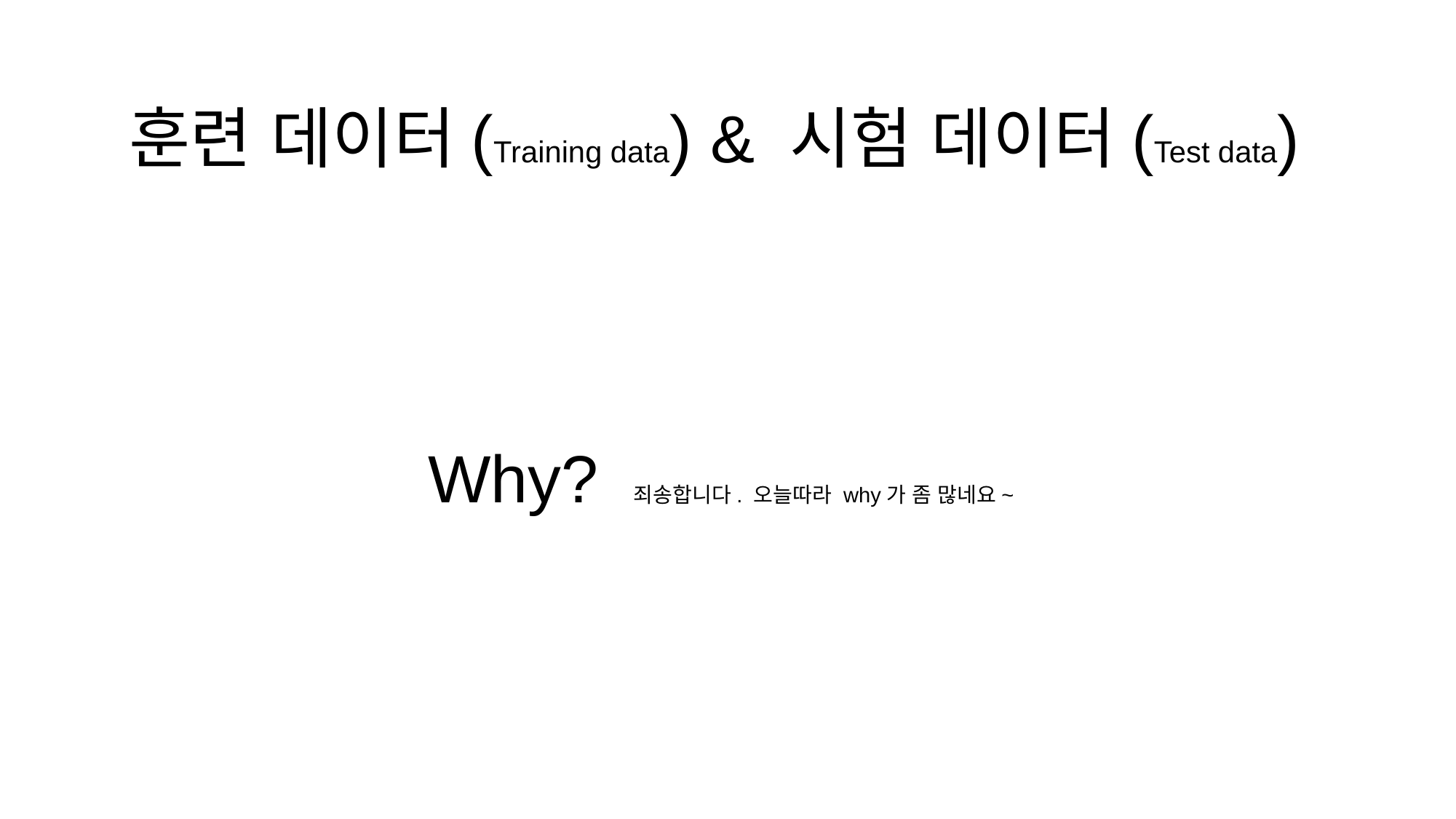

훈련 데이터(Training data) & 시험 데이터(Test data)
# Why? 죄송합니다. 오늘따라 why가 좀 많네요~